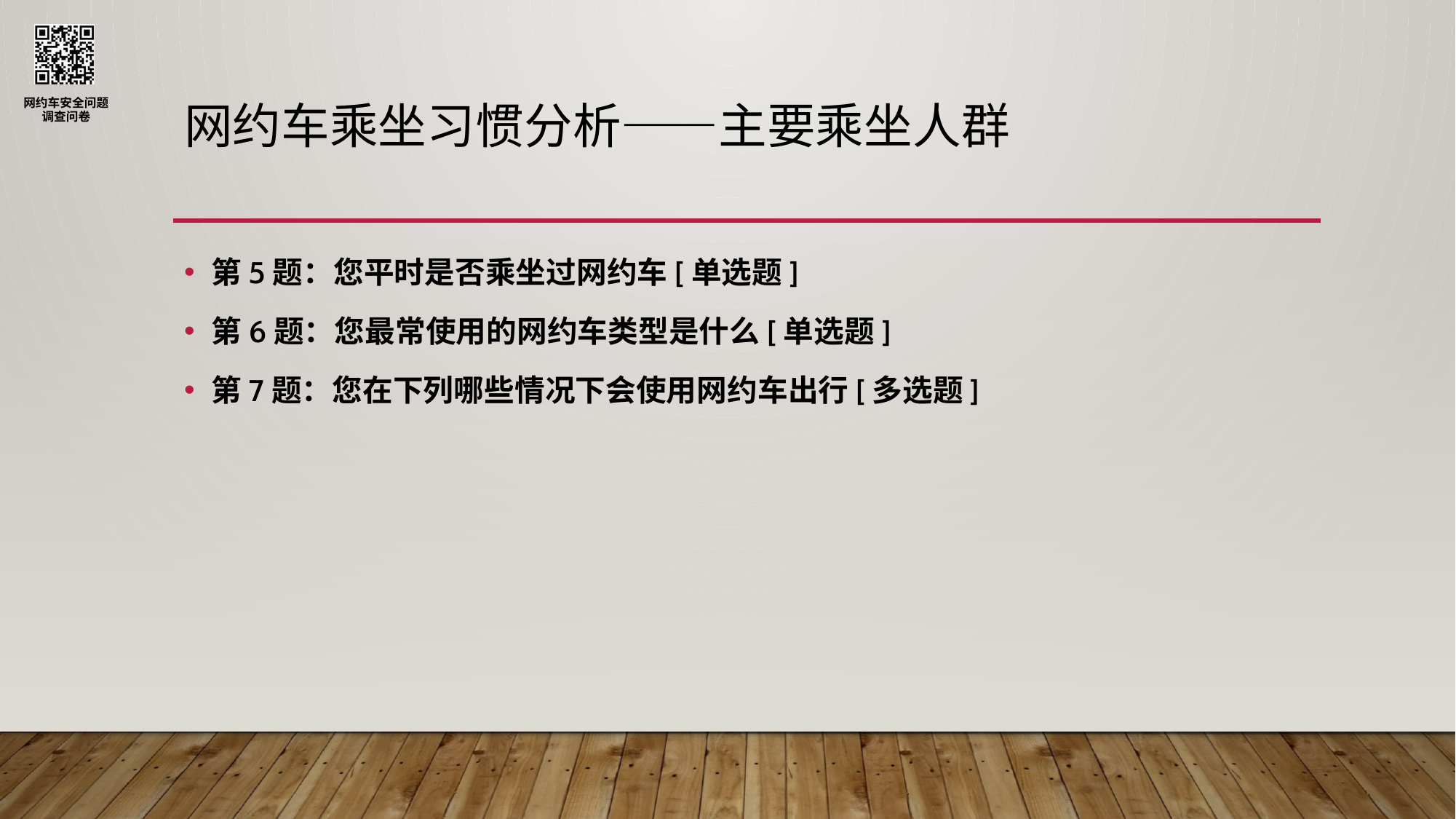

# 网约车乘坐习惯分析——主要乘坐人群
第5题：您平时是否乘坐过网约车[单选题]
第6题：您最常使用的网约车类型是什么[单选题]
第7题：您在下列哪些情况下会使用网约车出行[多选题]